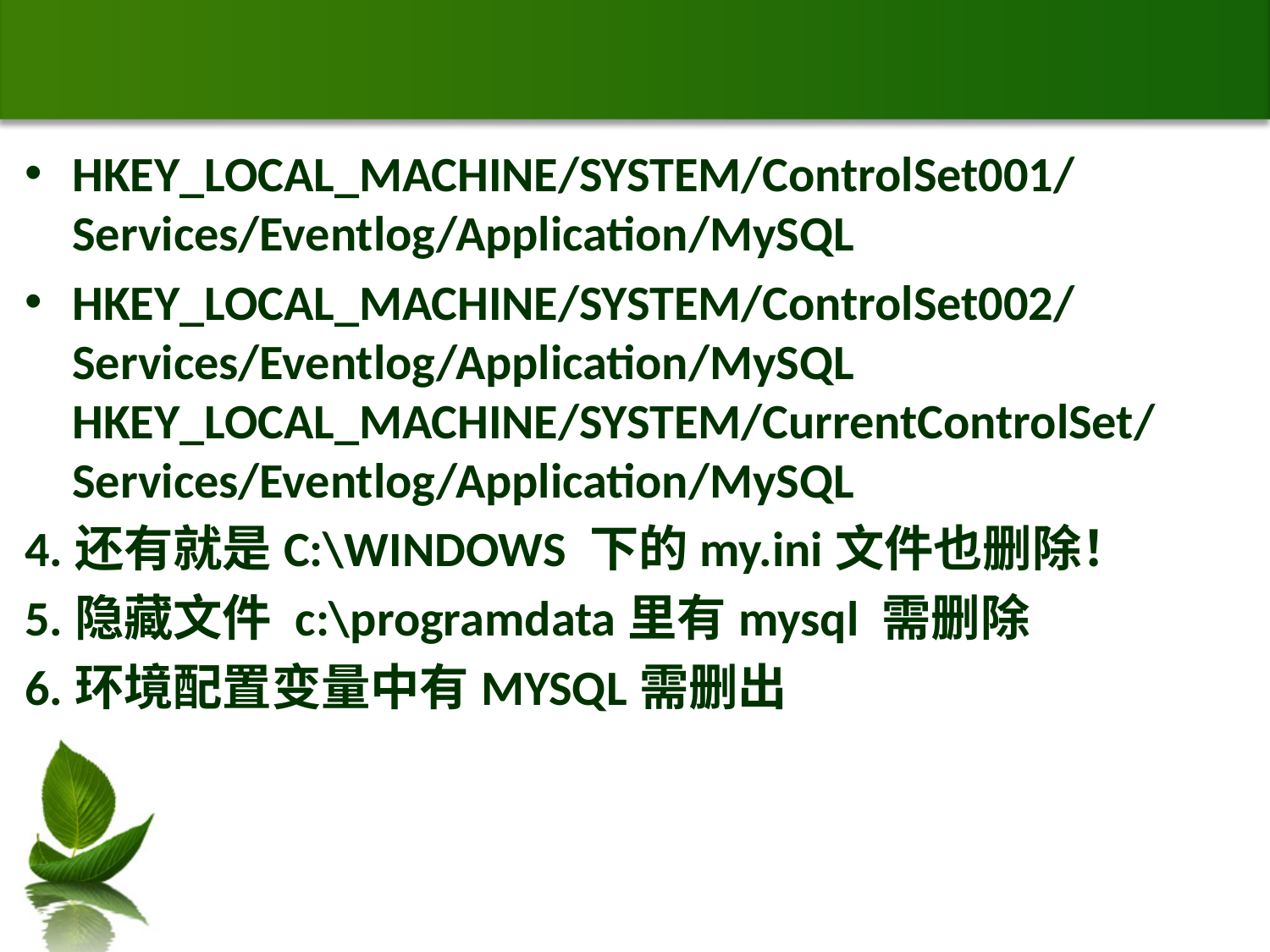

#
HKEY_LOCAL_MACHINE/SYSTEM/ControlSet001/Services/Eventlog/Application/MySQL
HKEY_LOCAL_MACHINE/SYSTEM/ControlSet002/Services/Eventlog/Application/MySQL
HKEY_LOCAL_MACHINE/SYSTEM/CurrentControlSet/Services/Eventlog/Application/MySQL
4.还有就是C:\WINDOWS 下的my.ini文件也删除！
5.隐藏文件 c:\programdata里有mysql 需删除
6.环境配置变量中有MYSQL需删出